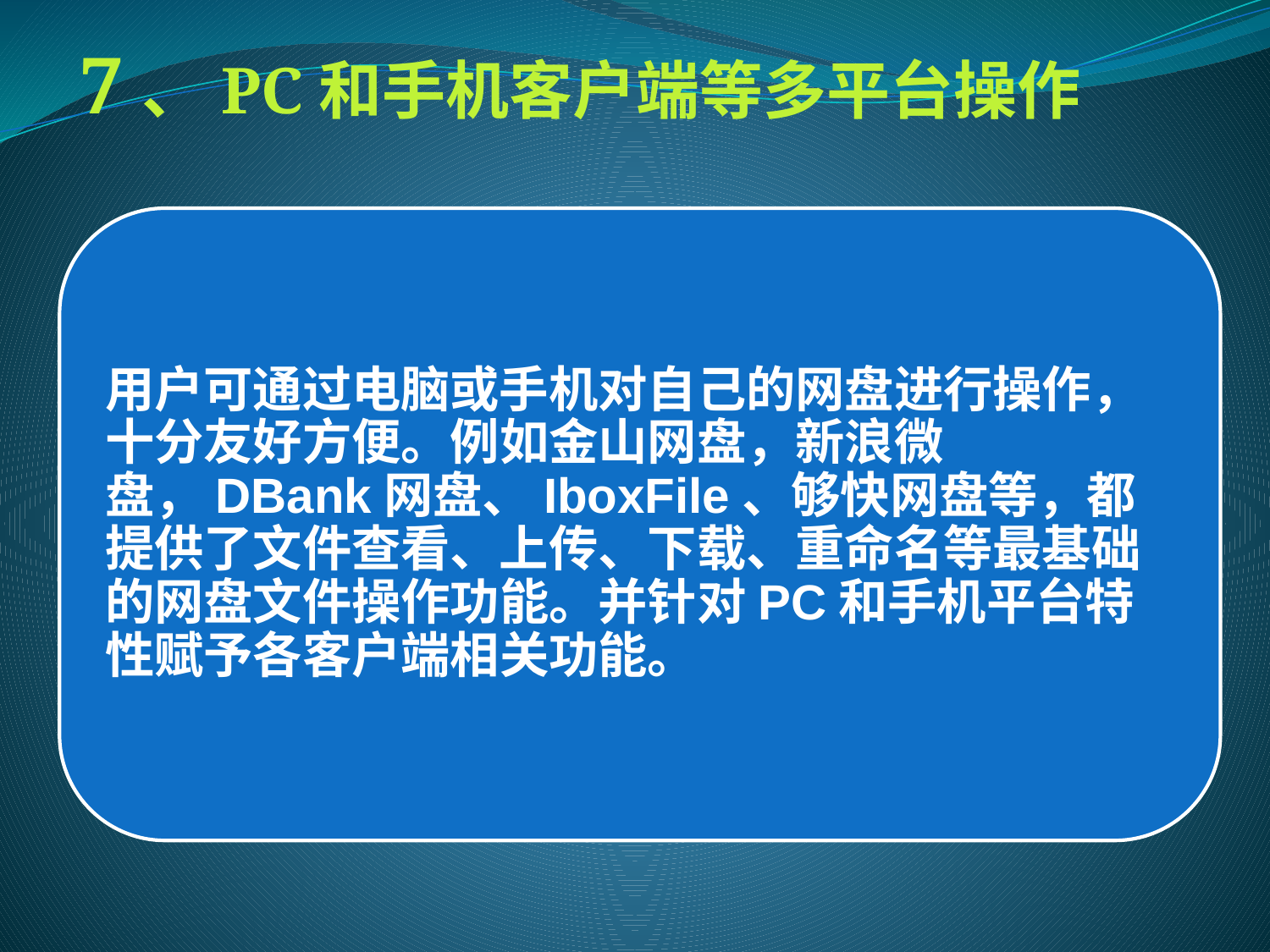

7、PC和手机客户端等多平台操作
用户可通过电脑或手机对自己的网盘进行操作，十分友好方便。例如金山网盘，新浪微盘，DBank网盘、IboxFile、够快网盘等，都提供了文件查看、上传、下载、重命名等最基础的网盘文件操作功能。并针对PC和手机平台特性赋予各客户端相关功能。